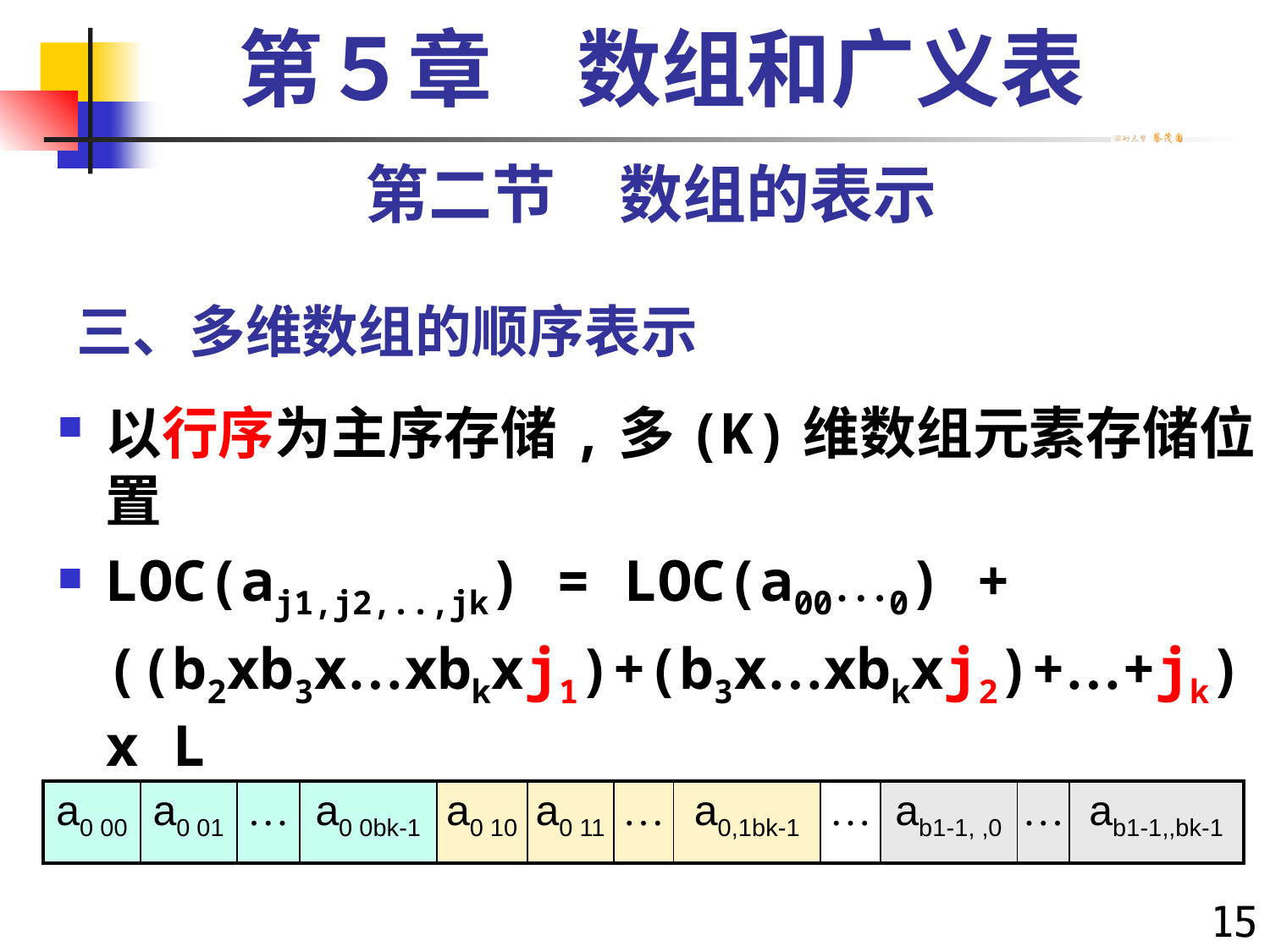

第５章　数组和广义表
第二节　数组的表示
# 三、多维数组的顺序表示
以行序为主序存储,多(K)维数组元素存储位置
LOC(aj1,j2,..,jk) = LOC(a00…0) +
	((b2xb3x…xbkxj1)+(b3x…xbkxj2)+…+jk) x L
| a0 00 | a0 01 | … | a0 0bk-1 | a0 10 | a0 11 | … | a0,1bk-1 | … | ab1-1, ,0 | … | ab1-1,,bk-1 |
| --- | --- | --- | --- | --- | --- | --- | --- | --- | --- | --- | --- |
15